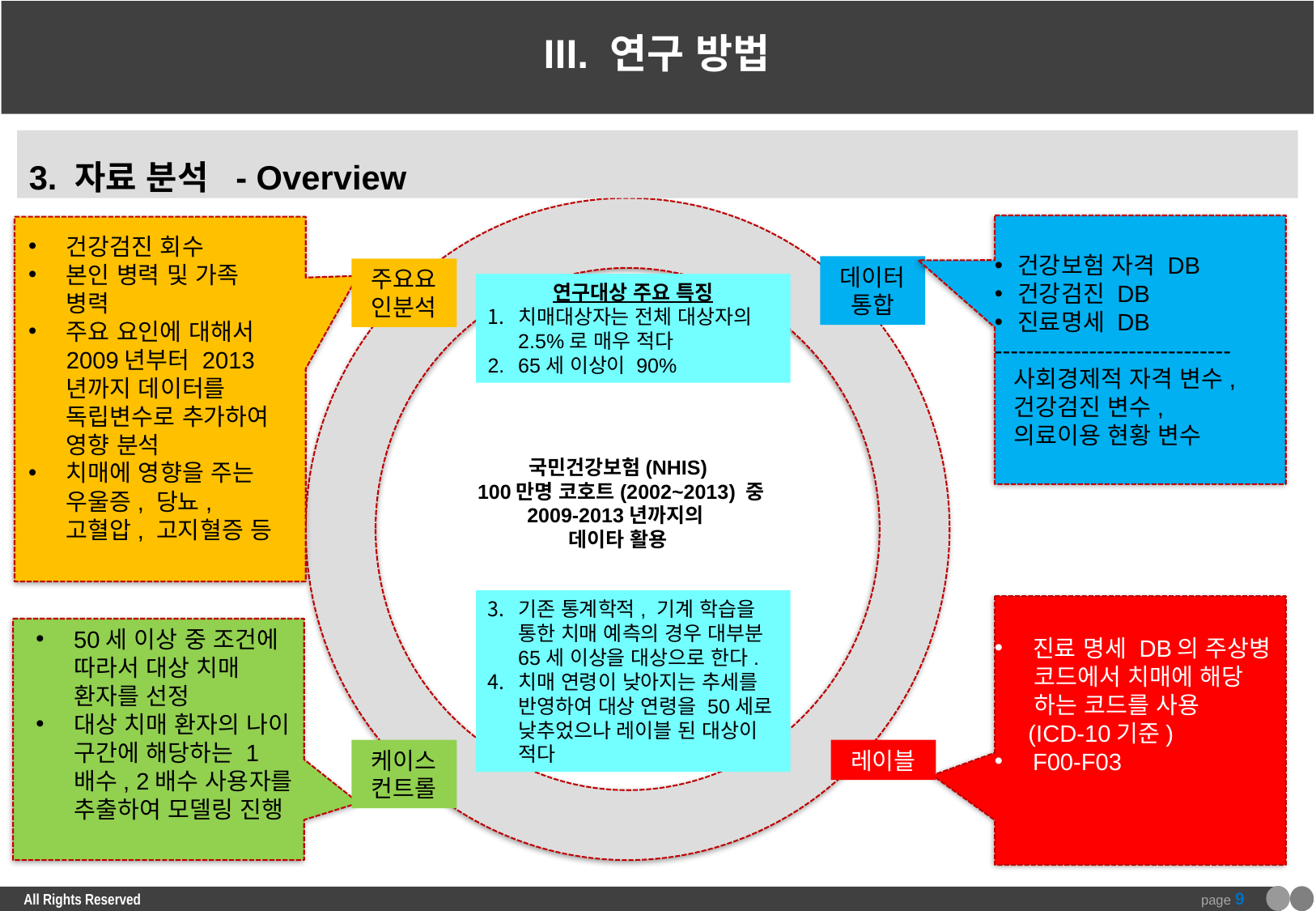

# III. 연구 방법
3. 자료 분석  - Overview

건강보험 자격 DB
건강검진 DB
진료명세 DB
------------------------------
  사회경제적 자격 변수,
  건강검진 변수,
  의료이용 현황 변수

건강검진 회수
본인 병력 및 가족 병력
주요 요인에 대해서 2009년부터 2013년까지 데이터를 독립변수로 추가하여 영향 분석
치매에 영향을 주는 우울증, 당뇨, 고혈압, 고지혈증 등

데이터 통합
주요요인분석

연구대상 주요 특징
치매대상자는 전체 대상자의  2.5%로 매우 적다
65세 이상이 90%
국민건강보험(NHIS)
 100만명 코호트(2002~2013) 중 2009-2013년까지의
데이타 활용
기존 통계학적, 기계 학습을 통한 치매 예측의 경우 대부분 65세 이상을 대상으로 한다.
치매 연령이 낮아지는 추세를 반영하여 대상 연령을 50세로 낮추었으나 레이블 된 대상이 적다
진료 명세 DB의 주상병
     코드에서 치매에 해당
     하는 코드를 사용
     (ICD-10기준)
F00-F03

50세 이상 중 조건에 따라서 대상 치매 환자를 선정
대상 치매 환자의 나이 구간에 해당하는 1배수, 2배수 사용자를 추출하여 모델링 진행
케이스 컨트롤
레이블
page 9